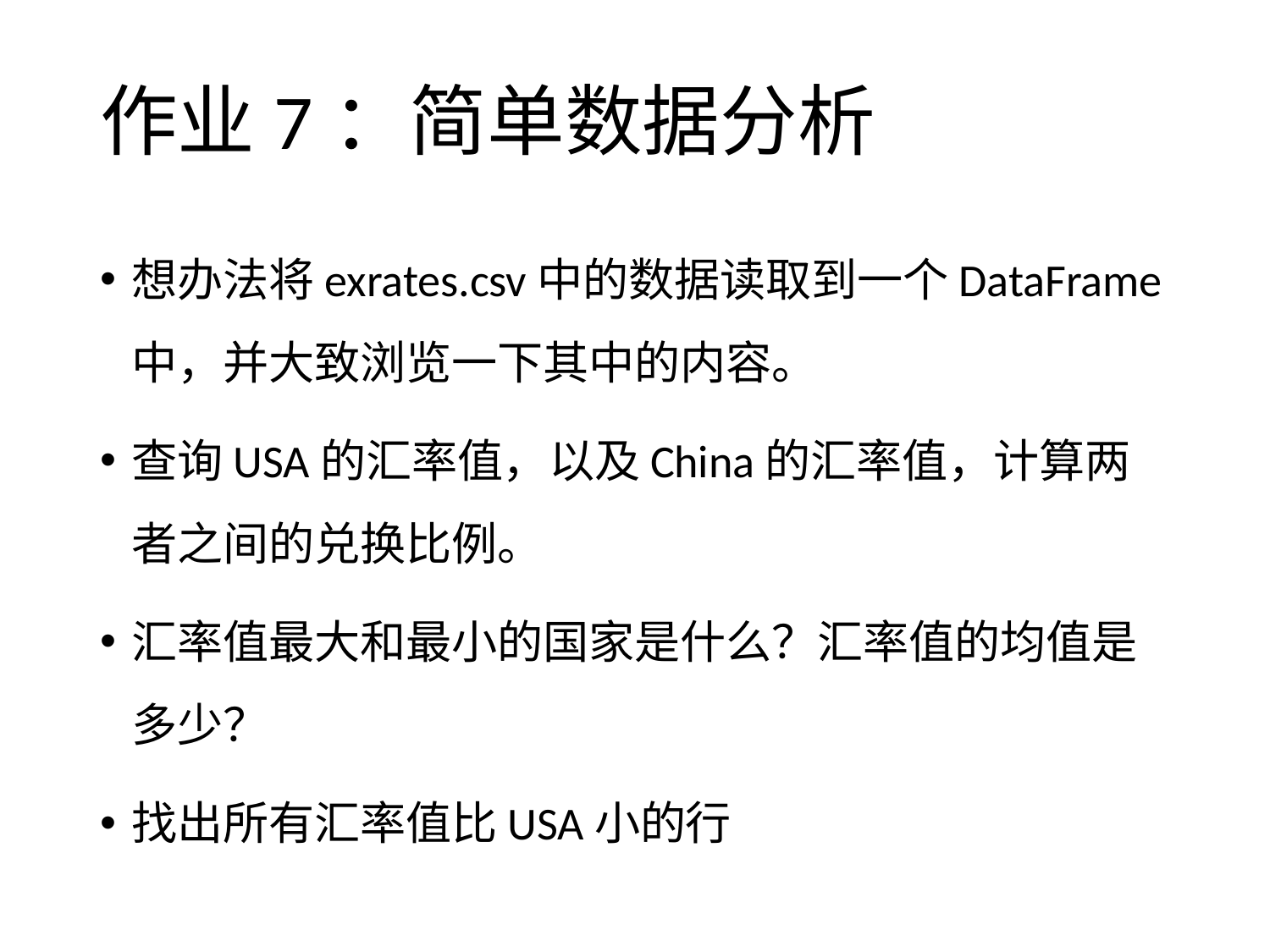

# 作业7：简单数据分析
想办法将exrates.csv中的数据读取到一个DataFrame中，并大致浏览一下其中的内容。
查询USA的汇率值，以及China的汇率值，计算两者之间的兑换比例。
汇率值最大和最小的国家是什么？汇率值的均值是多少？
找出所有汇率值比USA小的行